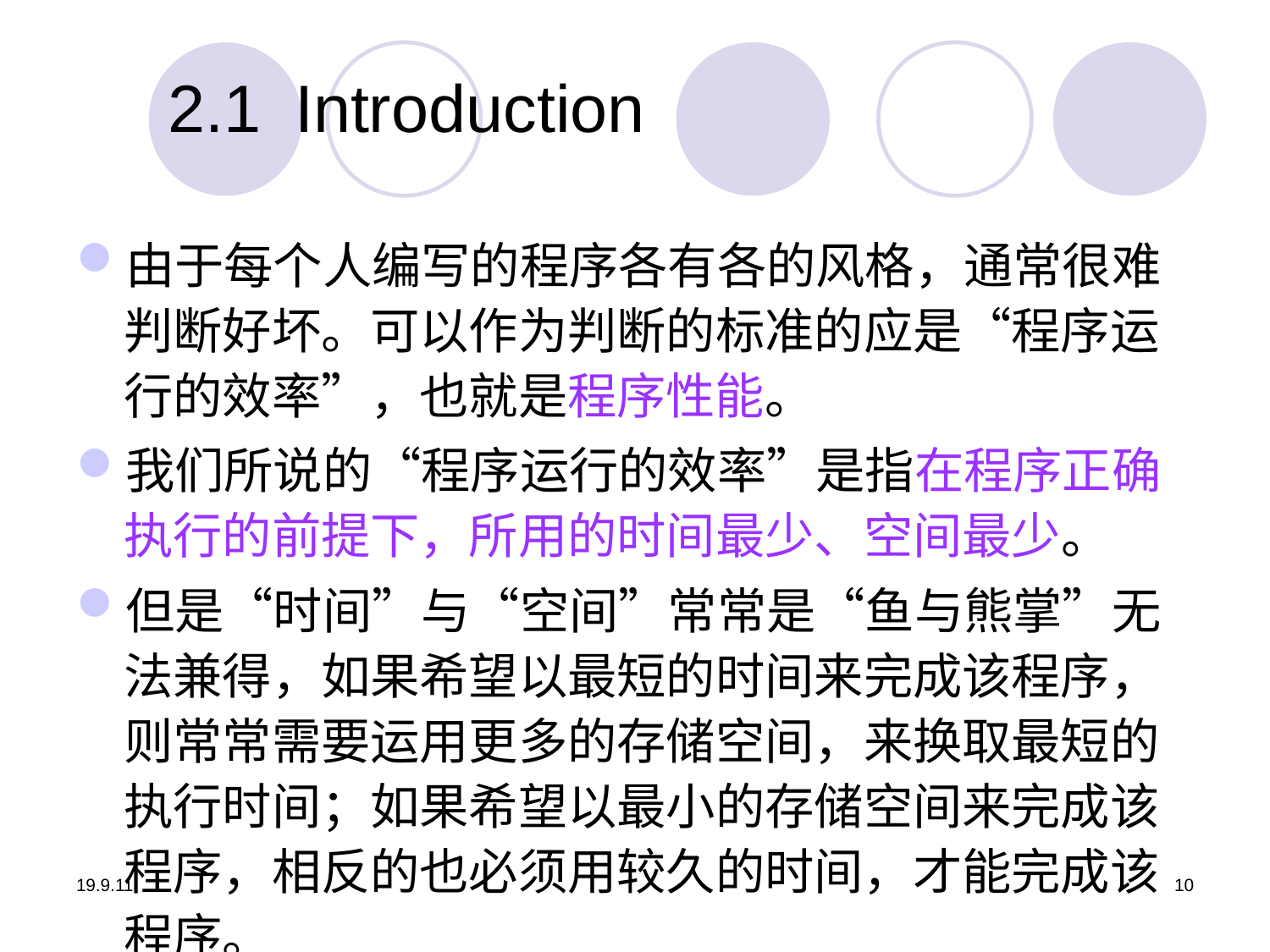

# 2.1	Introduction
由于每个人编写的程序各有各的风格，通常很难判断好坏。可以作为判断的标准的应是“程序运行的效率”，也就是程序性能。
我们所说的“程序运行的效率”是指在程序正确执行的前提下，所用的时间最少、空间最少。
但是“时间”与“空间”常常是“鱼与熊掌”无法兼得，如果希望以最短的时间来完成该程序，则常常需要运用更多的存储空间，来换取最短的执行时间；如果希望以最小的存储空间来完成该程序，相反的也必须用较久的时间，才能完成该程序。
19.9.11
10